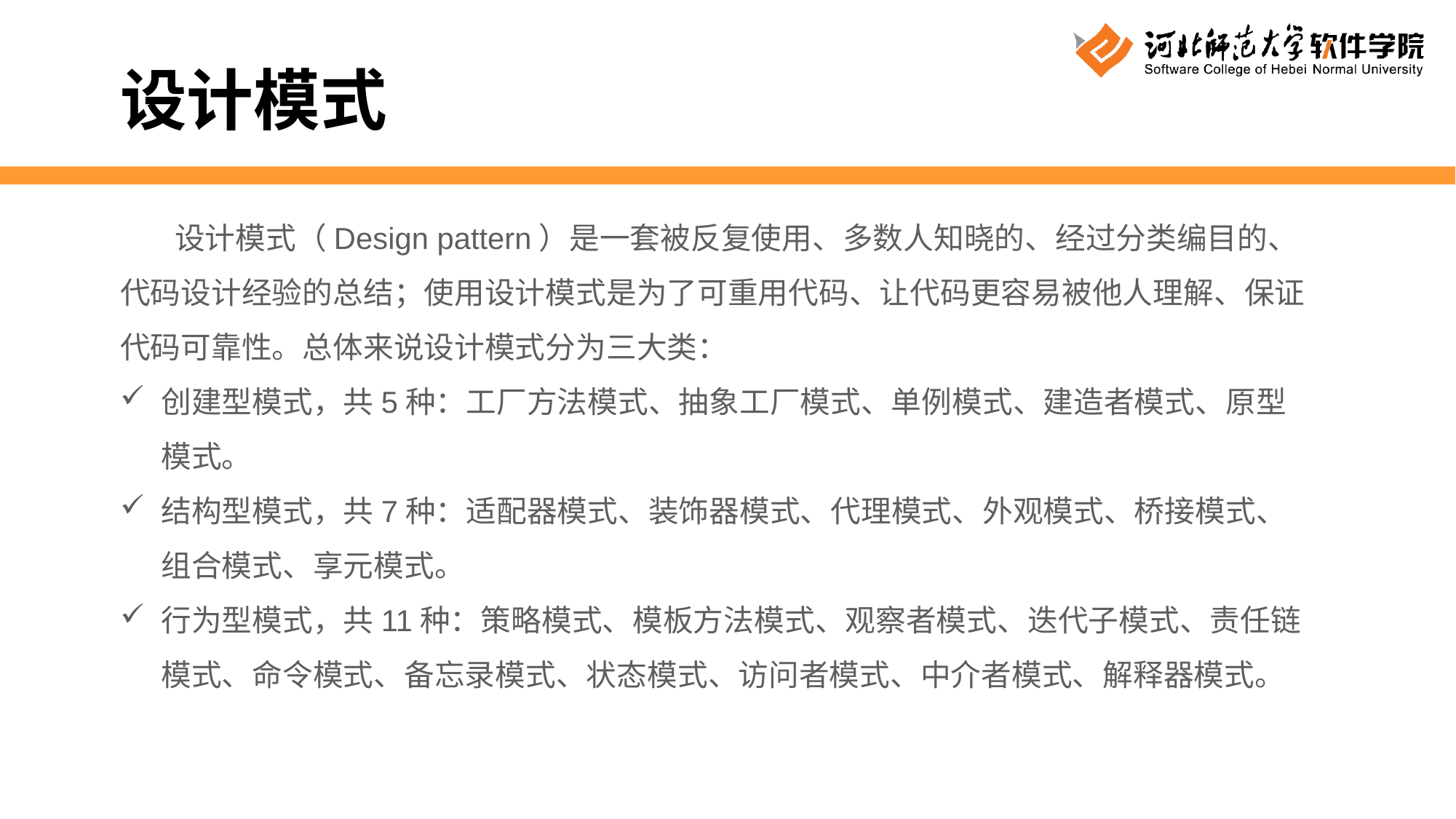

设计模式
设计模式（Design pattern）是一套被反复使用、多数人知晓的、经过分类编目的、代码设计经验的总结；使用设计模式是为了可重用代码、让代码更容易被他人理解、保证代码可靠性。总体来说设计模式分为三大类：
创建型模式，共5种：工厂方法模式、抽象工厂模式、单例模式、建造者模式、原型模式。
结构型模式，共7种：适配器模式、装饰器模式、代理模式、外观模式、桥接模式、组合模式、享元模式。
行为型模式，共11种：策略模式、模板方法模式、观察者模式、迭代子模式、责任链模式、命令模式、备忘录模式、状态模式、访问者模式、中介者模式、解释器模式。